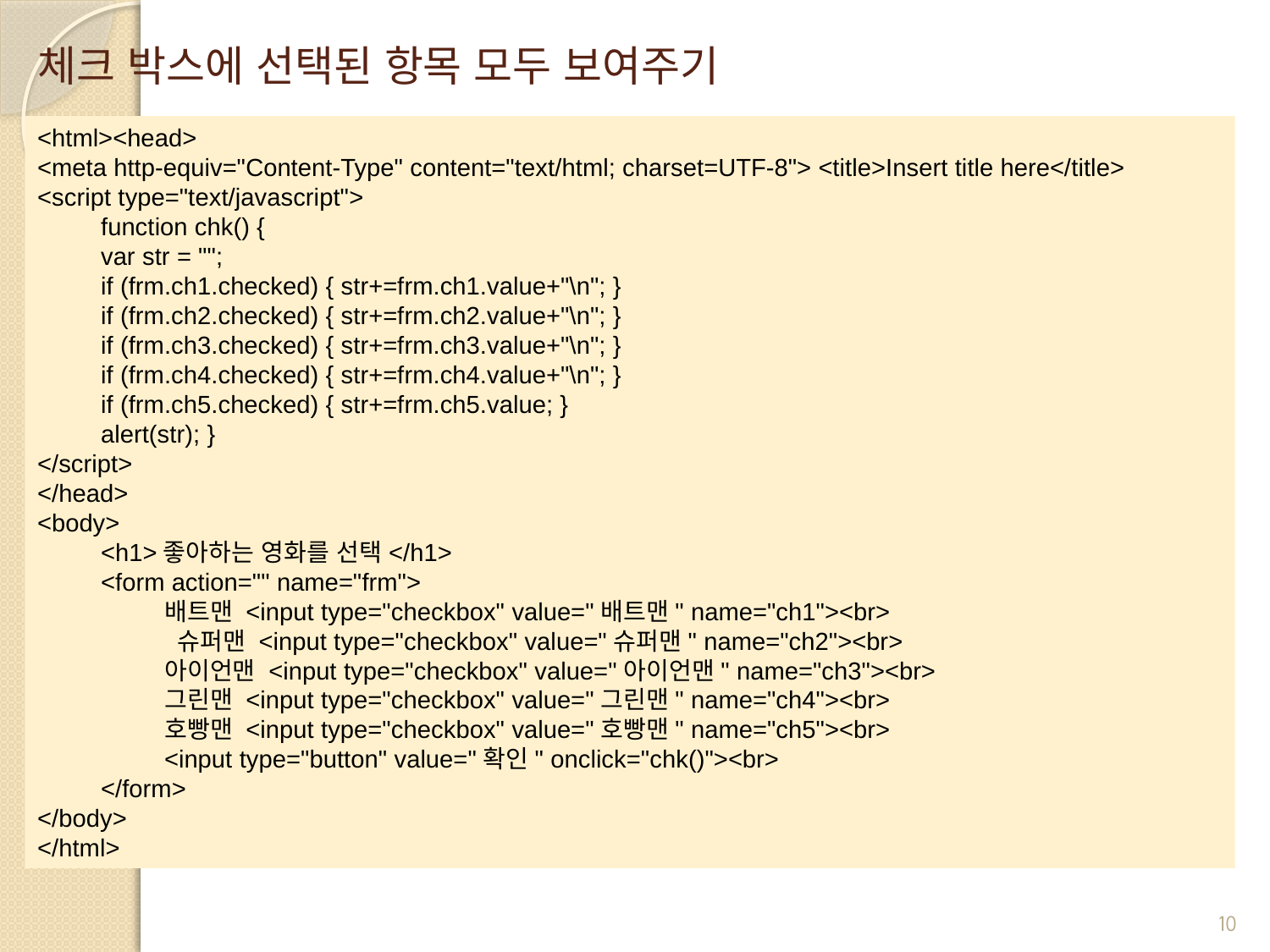

# 체크 박스에 선택된 항목 모두 보여주기
<html><head>
<meta http-equiv="Content-Type" content="text/html; charset=UTF-8"> <title>Insert title here</title>
<script type="text/javascript">
function chk() {
var str = "";
if (frm.ch1.checked) { str+=frm.ch1.value+"\n"; }
if (frm.ch2.checked) { str+=frm.ch2.value+"\n"; }
if (frm.ch3.checked) { str+=frm.ch3.value+"\n"; }
if (frm.ch4.checked) { str+=frm.ch4.value+"\n"; }
if (frm.ch5.checked) { str+=frm.ch5.value; }
alert(str); }
</script>
</head>
<body>
<h1>좋아하는 영화를 선택</h1>
<form action="" name="frm">
배트맨 <input type="checkbox" value="배트맨" name="ch1"><br>
 슈퍼맨 <input type="checkbox" value="슈퍼맨" name="ch2"><br>
아이언맨 <input type="checkbox" value="아이언맨" name="ch3"><br>
그린맨 <input type="checkbox" value="그린맨" name="ch4"><br>
호빵맨 <input type="checkbox" value="호빵맨" name="ch5"><br>
<input type="button" value="확인" onclick="chk()"><br>
</form>
</body>
</html>
10